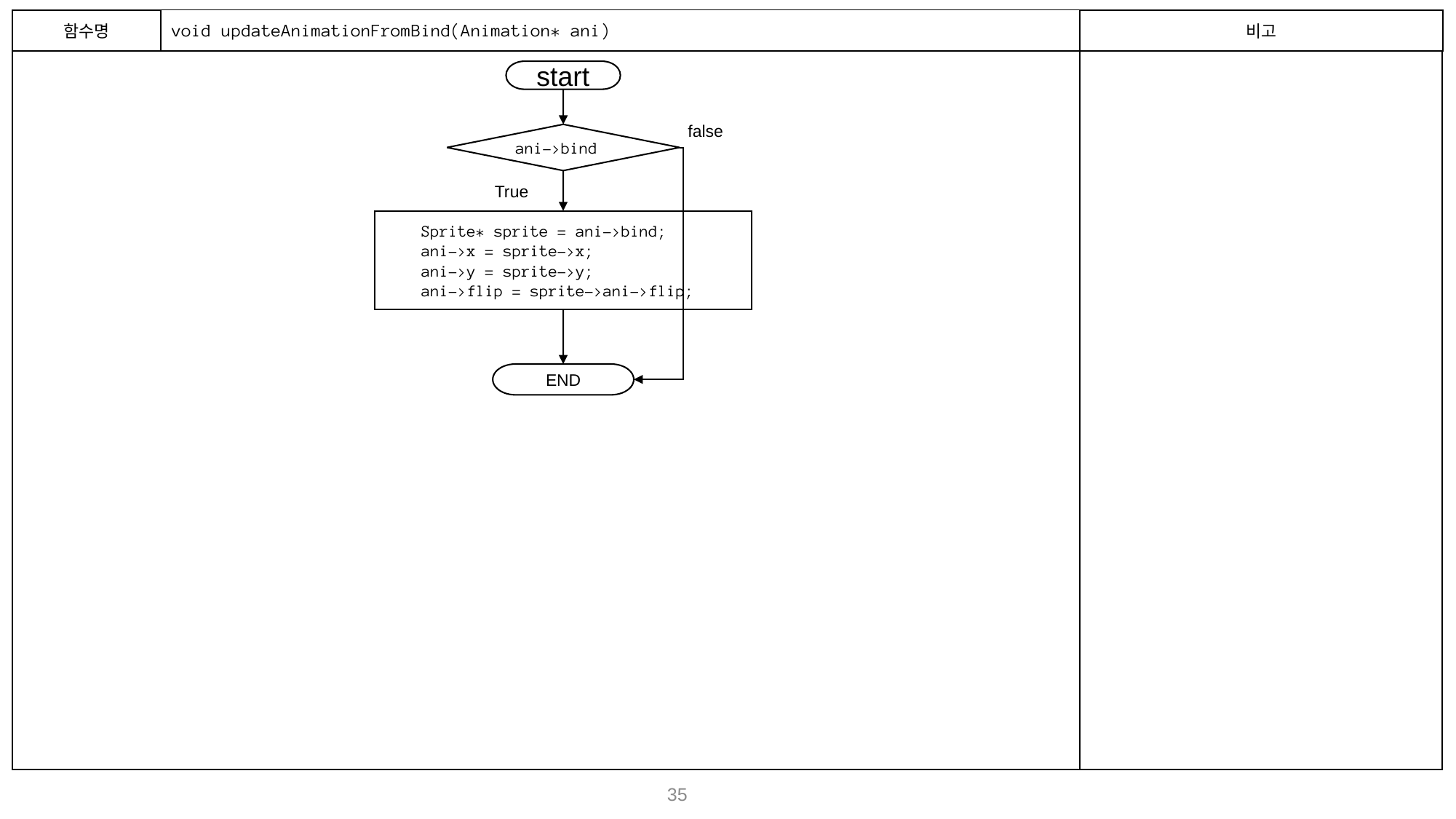

함수명
# void updateAnimationFromBind(Animation* ani)
비고

start
false
ani->bind
True
    Sprite* sprite = ani->bind;
    ani->x = sprite->x;
    ani->y = sprite->y;
    ani->flip = sprite->ani->flip;
END
35